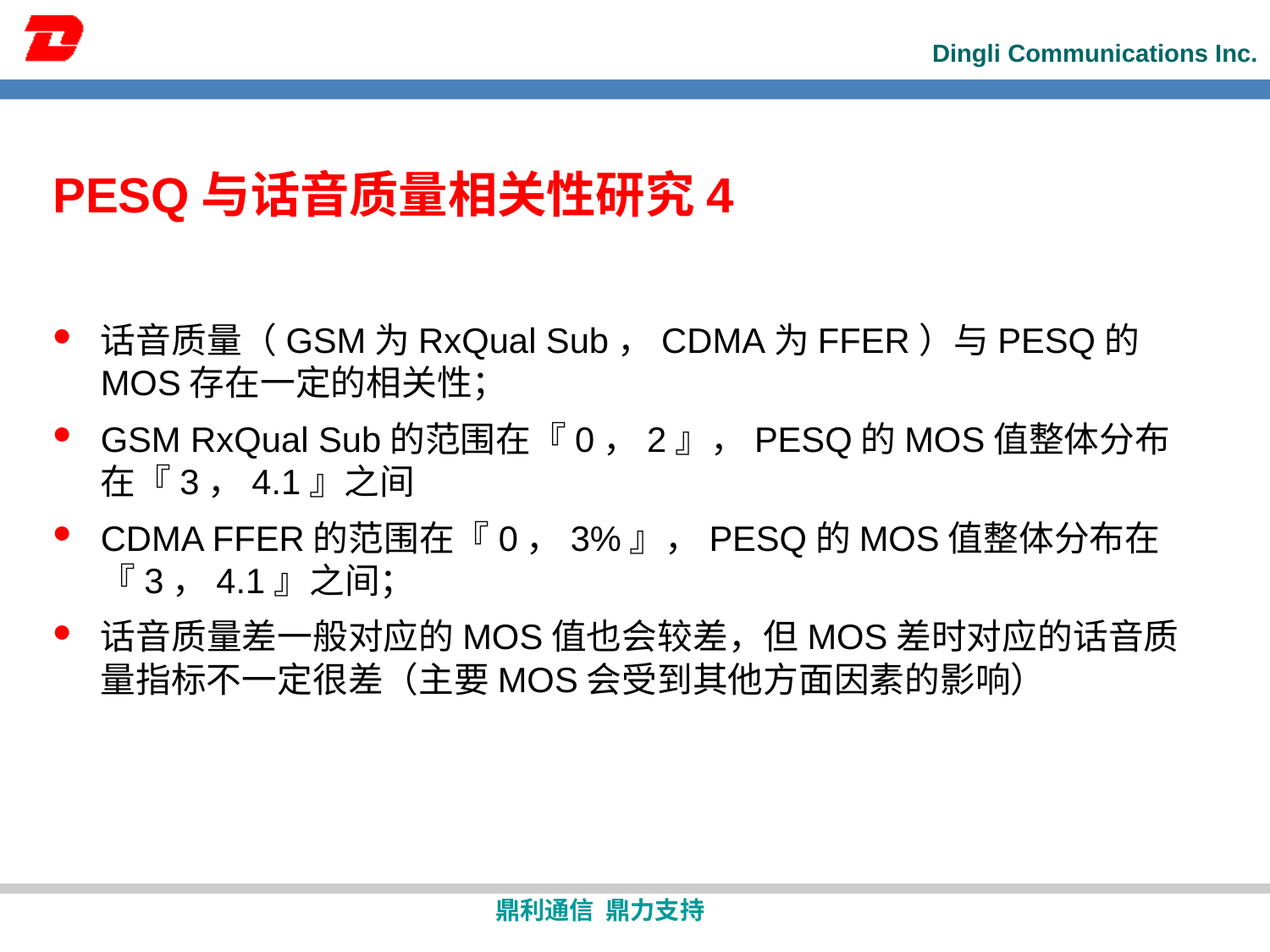

# PESQ与话音质量相关性研究4
话音质量（GSM为RxQual Sub，CDMA为FFER）与PESQ的MOS存在一定的相关性；
GSM RxQual Sub的范围在『0，2』，PESQ的MOS值整体分布在『3，4.1』之间
CDMA FFER的范围在『0，3%』，PESQ的MOS值整体分布在『3，4.1』之间；
话音质量差一般对应的MOS值也会较差，但MOS差时对应的话音质量指标不一定很差（主要MOS会受到其他方面因素的影响）